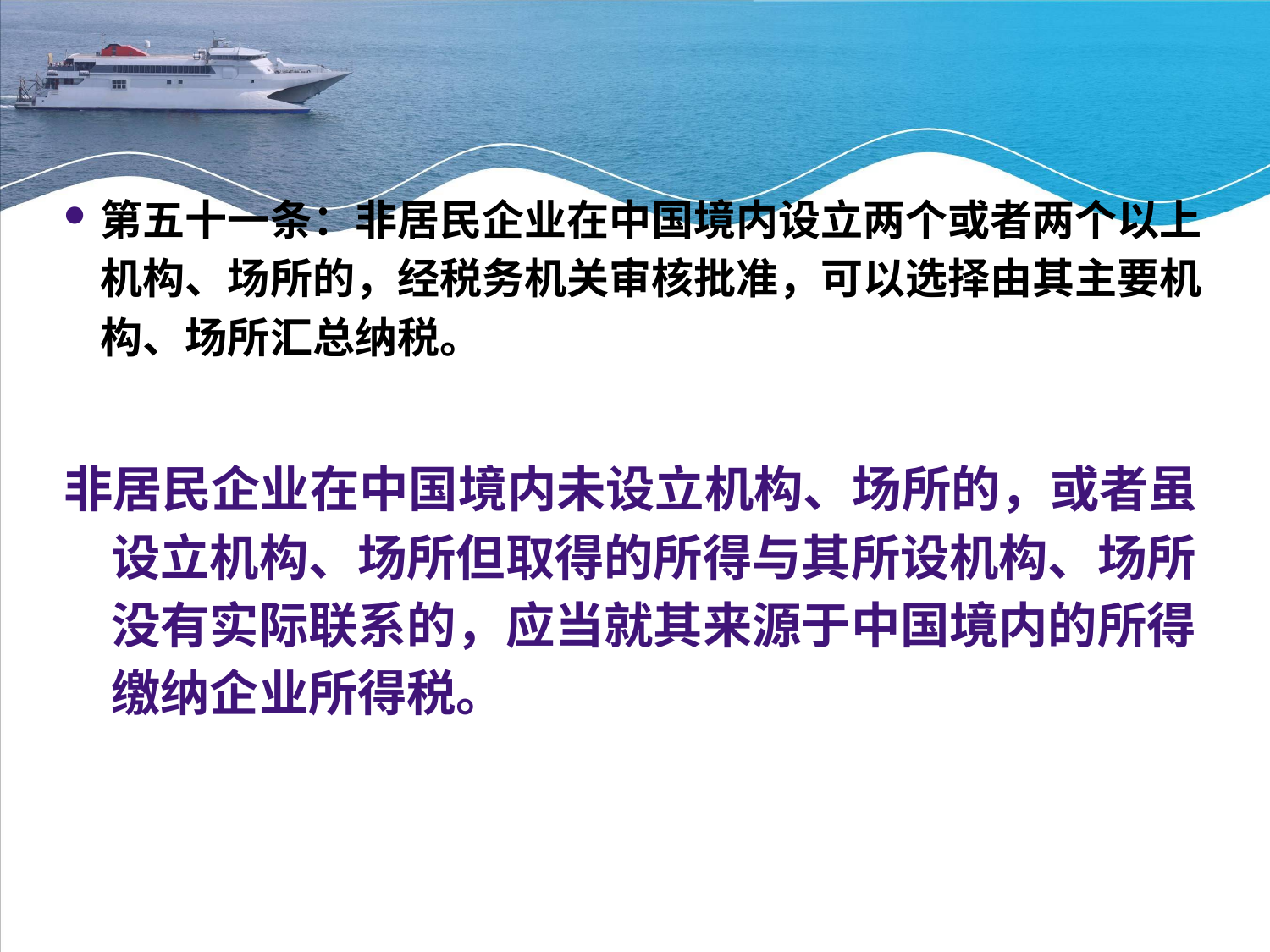

#
第五十一条：非居民企业在中国境内设立两个或者两个以上机构、场所的，经税务机关审核批准，可以选择由其主要机构、场所汇总纳税。

非居民企业在中国境内未设立机构、场所的，或者虽设立机构、场所但取得的所得与其所设机构、场所没有实际联系的，应当就其来源于中国境内的所得缴纳企业所得税。